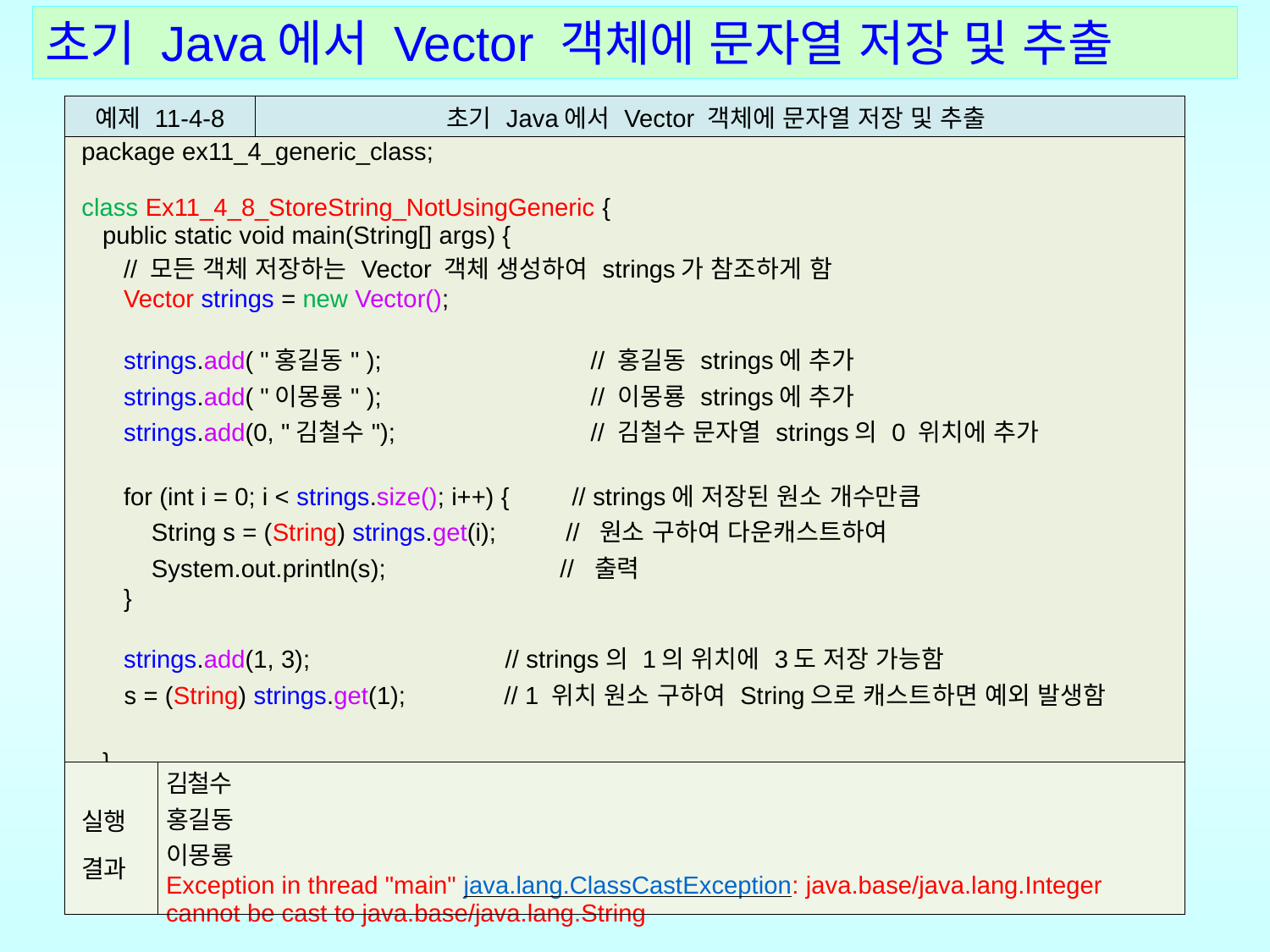

초기 Java에서 Vector 객체에 문자열 저장 및 추출
| 예제 11-4-8 |  | 초기 Java에서 Vector 객체에 문자열 저장 및 추출 |
| --- | --- | --- |
| package ex11\_4\_generic\_class; class Ex11\_4\_8\_StoreString\_NotUsingGeneric { public static void main(String[] args) { // 모든 객체 저장하는 Vector 객체 생성하여 strings가 참조하게 함 Vector strings = new Vector(); strings.add( "홍길동" ); // 홍길동 strings에 추가 strings.add( "이몽룡" ); // 이몽룡 strings에 추가 strings.add(0, "김철수"); // 김철수 문자열 strings의 0 위치에 추가 for (int i = 0; i < strings.size(); i++) { // strings에 저장된 원소 개수만큼 String s = (String) strings.get(i); // 원소 구하여 다운캐스트하여 System.out.println(s); // 출력 } strings.add(1, 3); // strings의 1의 위치에 3도 저장 가능함 s = (String) strings.get(1); // 1 위치 원소 구하여 String으로 캐스트하면 예외 발생함 } } |  |  |
| 실행 결과 | 김철수 홍길동 이몽룡 Exception in thread "main" java.lang.ClassCastException: java.base/java.lang.Integer cannot be cast to java.base/java.lang.String |  |